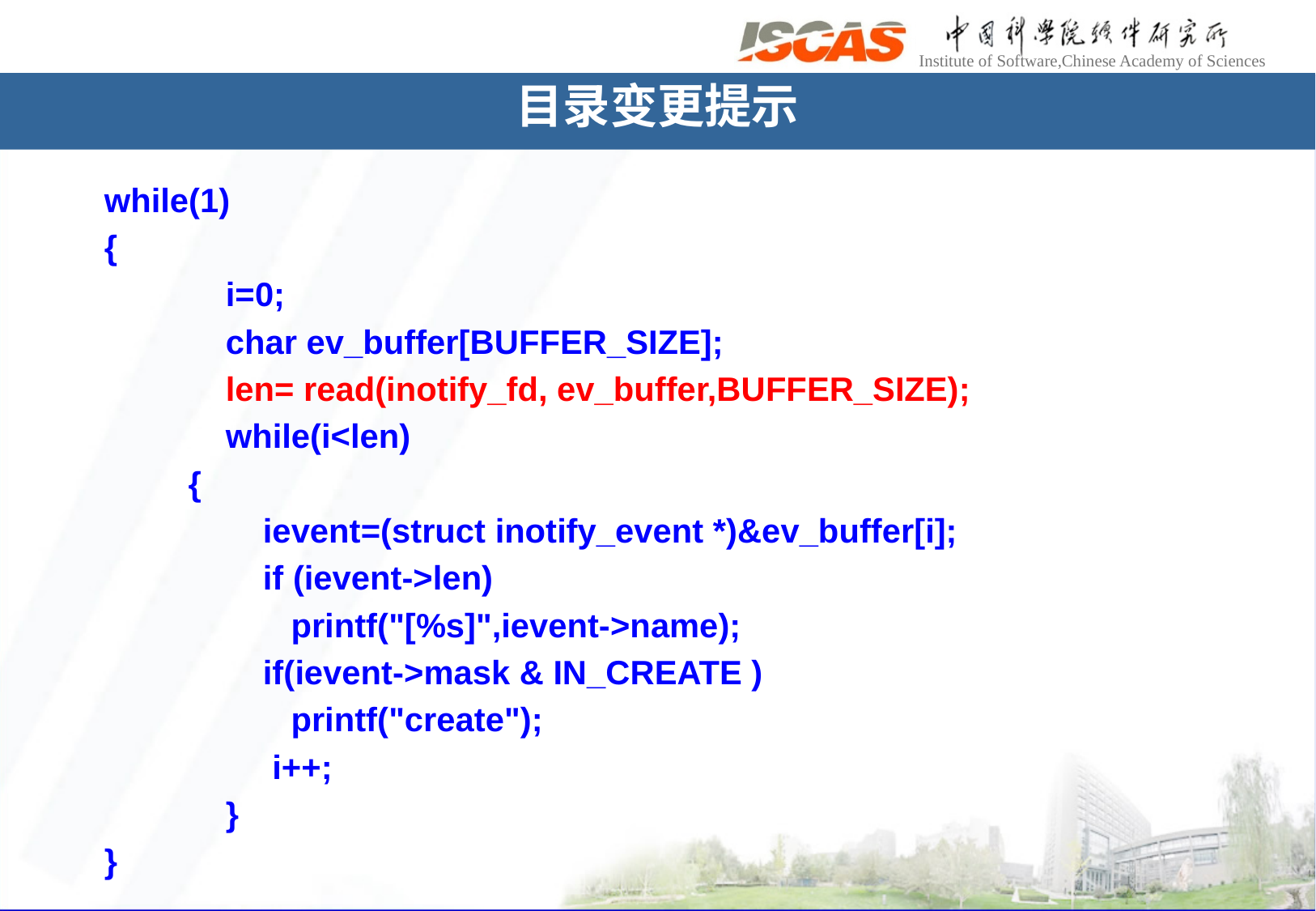

目录变更提示
while(1)
{
	i=0;
	char ev_buffer[BUFFER_SIZE];
	len= read(inotify_fd, ev_buffer,BUFFER_SIZE);
	while(i<len)
         {
     	    ievent=(struct inotify_event *)&ev_buffer[i];
	    if (ievent->len)
	       printf("[%s]",ievent->name);
	    if(ievent->mask & IN_CREATE )
	       printf("create");
	     i++;
	}
}